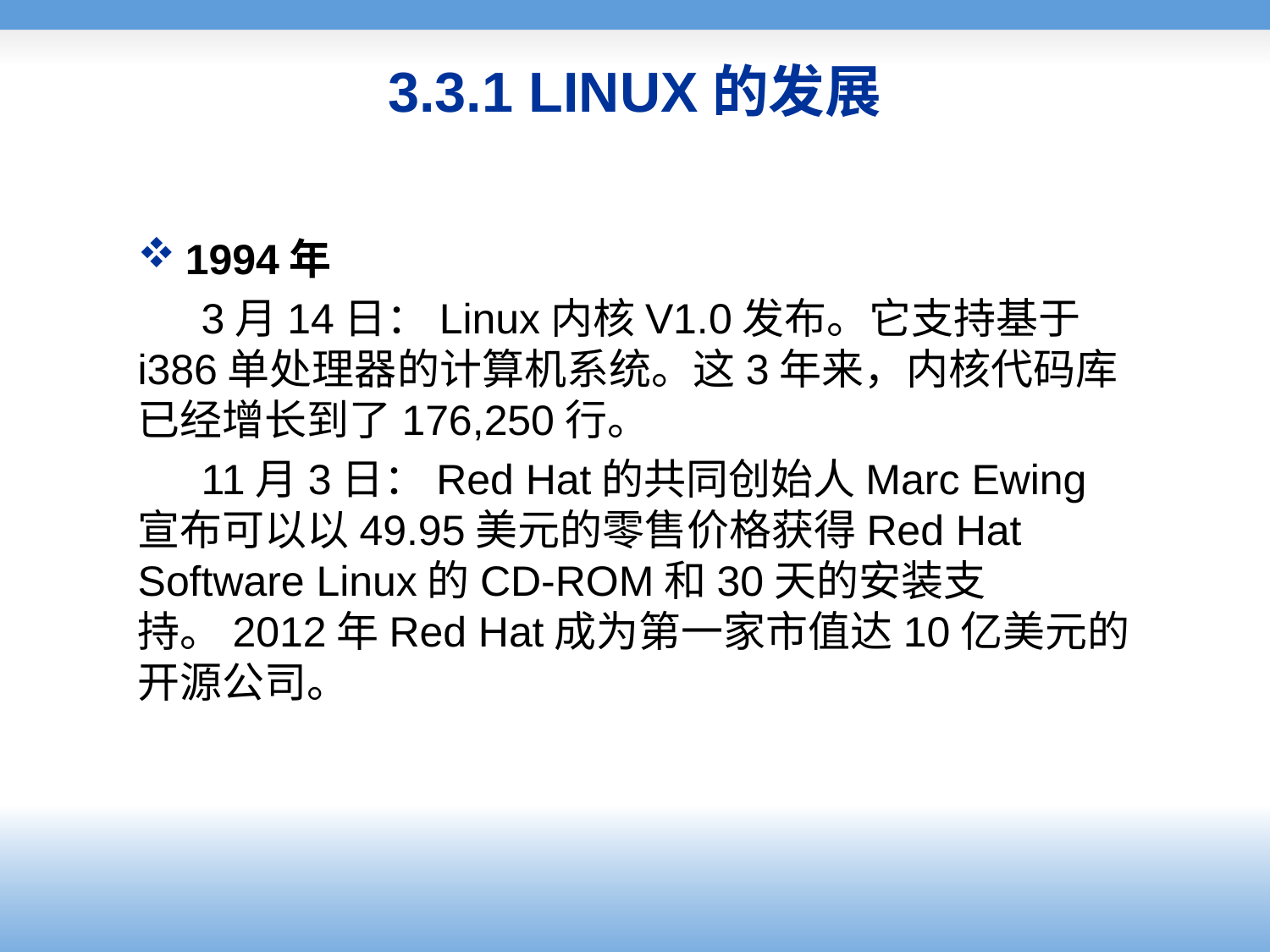

# 3.3.1 LINUX的发展
1994年
3月14日：Linux内核V1.0发布。它支持基于i386单处理器的计算机系统。这3年来，内核代码库已经增长到了176,250行。
11月3日：Red Hat的共同创始人Marc Ewing宣布可以以49.95美元的零售价格获得Red Hat Software Linux的CD-ROM和30天的安装支持。2012年Red Hat成为第一家市值达10亿美元的开源公司。